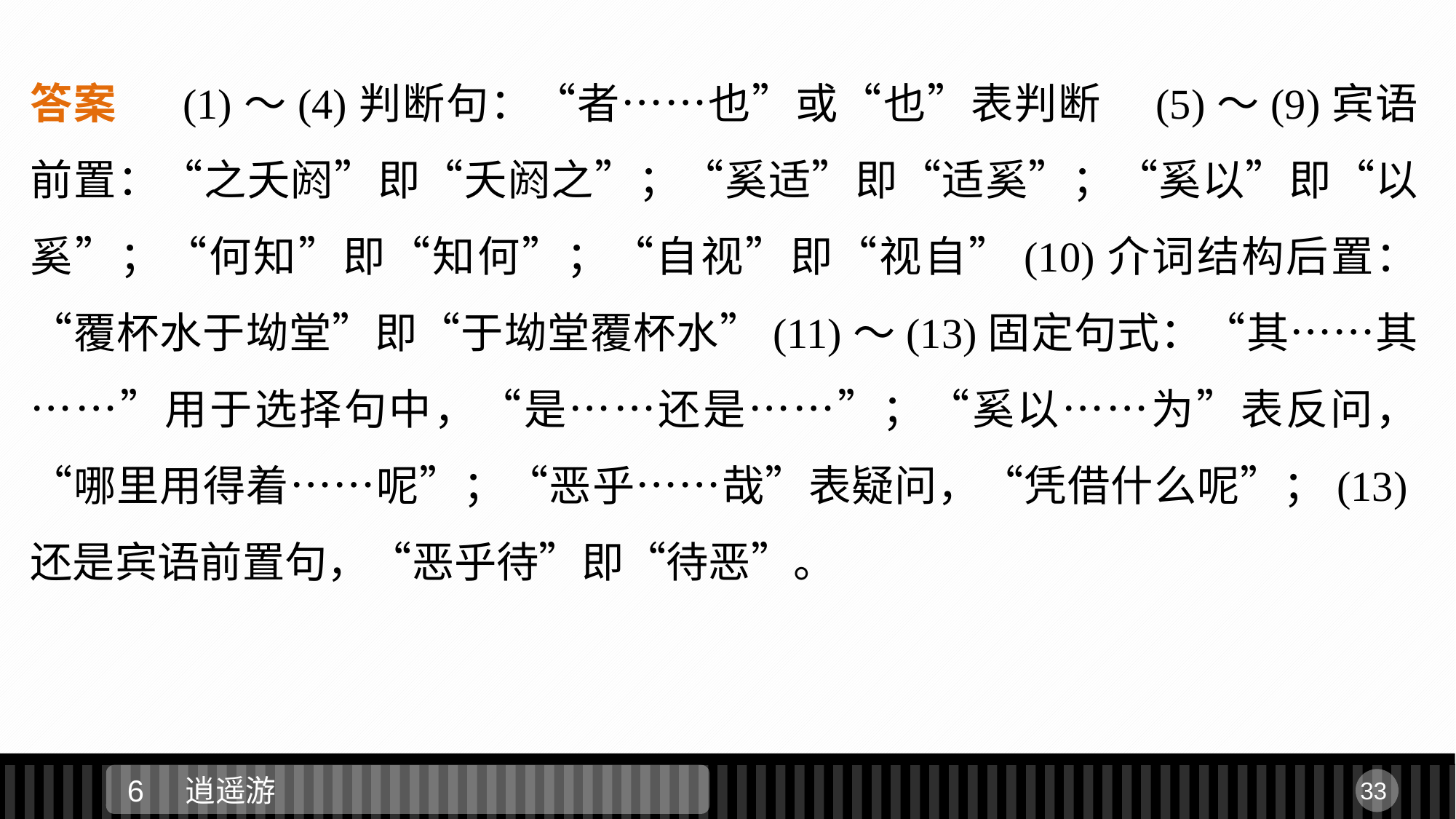

答案　 (1)～(4)判断句：“者……也”或“也”表判断　(5)～(9)宾语前置：“之夭阏”即“夭阏之”；“奚适”即“适奚”；“奚以”即“以奚”；“何知”即“知何”；“自视”即“视自”(10)介词结构后置：“覆杯水于坳堂”即“于坳堂覆杯水”(11)～(13)固定句式：“其……其……”用于选择句中，“是……还是……”；“奚以……为”表反问，“哪里用得着……呢”；“恶乎……哉”表疑问，“凭借什么呢”；(13)还是宾语前置句，“恶乎待”即“待恶”。